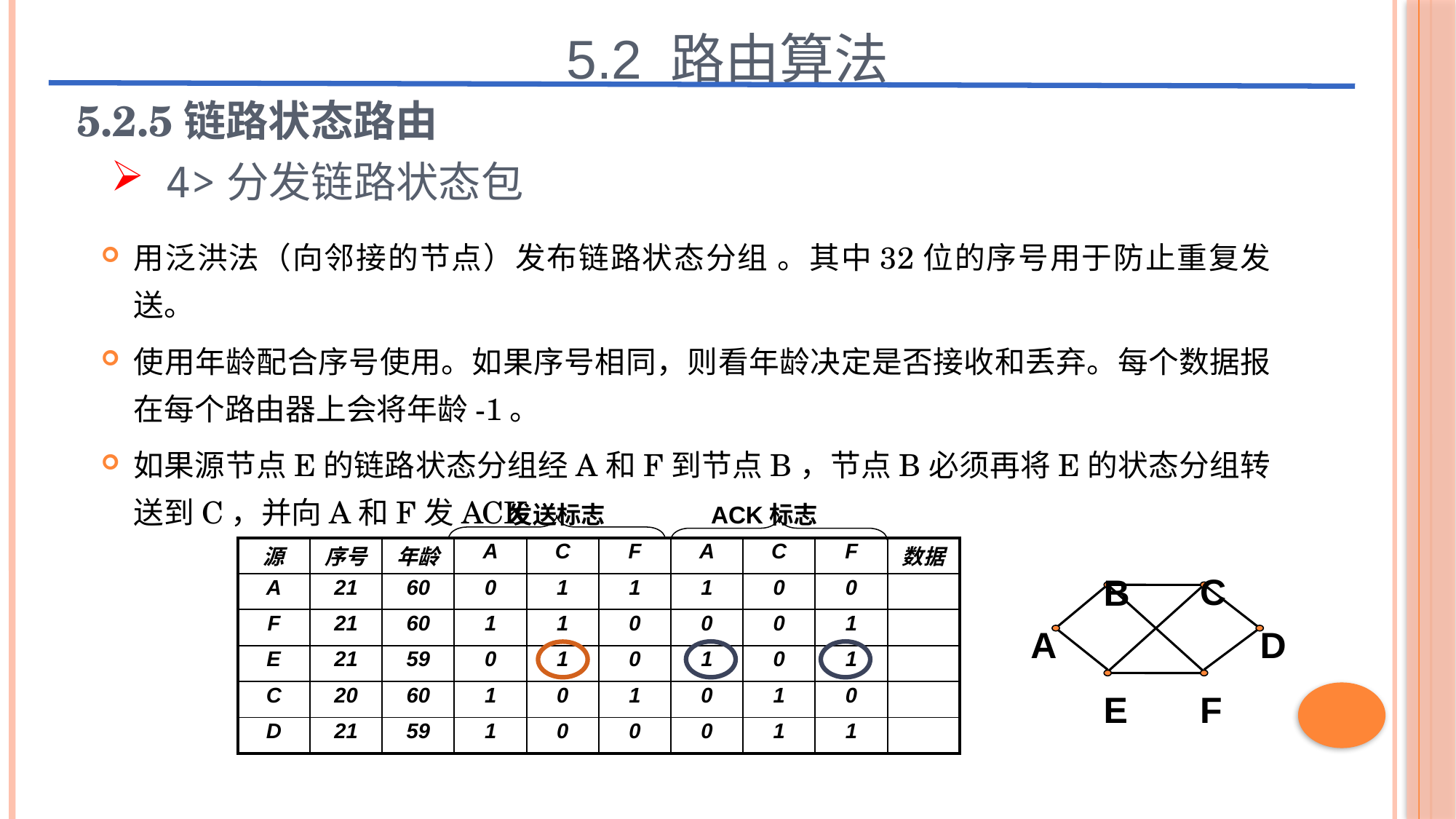

5.2 路由算法
5.2.5链路状态路由
4>分发链路状态包
用泛洪法（向邻接的节点）发布链路状态分组 。其中32位的序号用于防止重复发送。
使用年龄配合序号使用。如果序号相同，则看年龄决定是否接收和丢弃。每个数据报在每个路由器上会将年龄-1。
如果源节点E的链路状态分组经A和F到节点B，节点B必须再将E的状态分组转送到C，并向A和F发ACK

发送标志
ACK标志
| 源 | 序号 | 年龄 | A | C | F | A | C | F | 数据 |
| --- | --- | --- | --- | --- | --- | --- | --- | --- | --- |
| A | 21 | 60 | 0 | 1 | 1 | 1 | 0 | 0 |  |
| F | 21 | 60 | 1 | 1 | 0 | 0 | 0 | 1 |  |
| E | 21 | 59 | 0 | 1 | 0 | 1 | 0 | 1 |  |
| C | 20 | 60 | 1 | 0 | 1 | 0 | 1 | 0 |  |
| D | 21 | 59 | 1 | 0 | 0 | 0 | 1 | 1 |  |
C
B

D
A

E

F